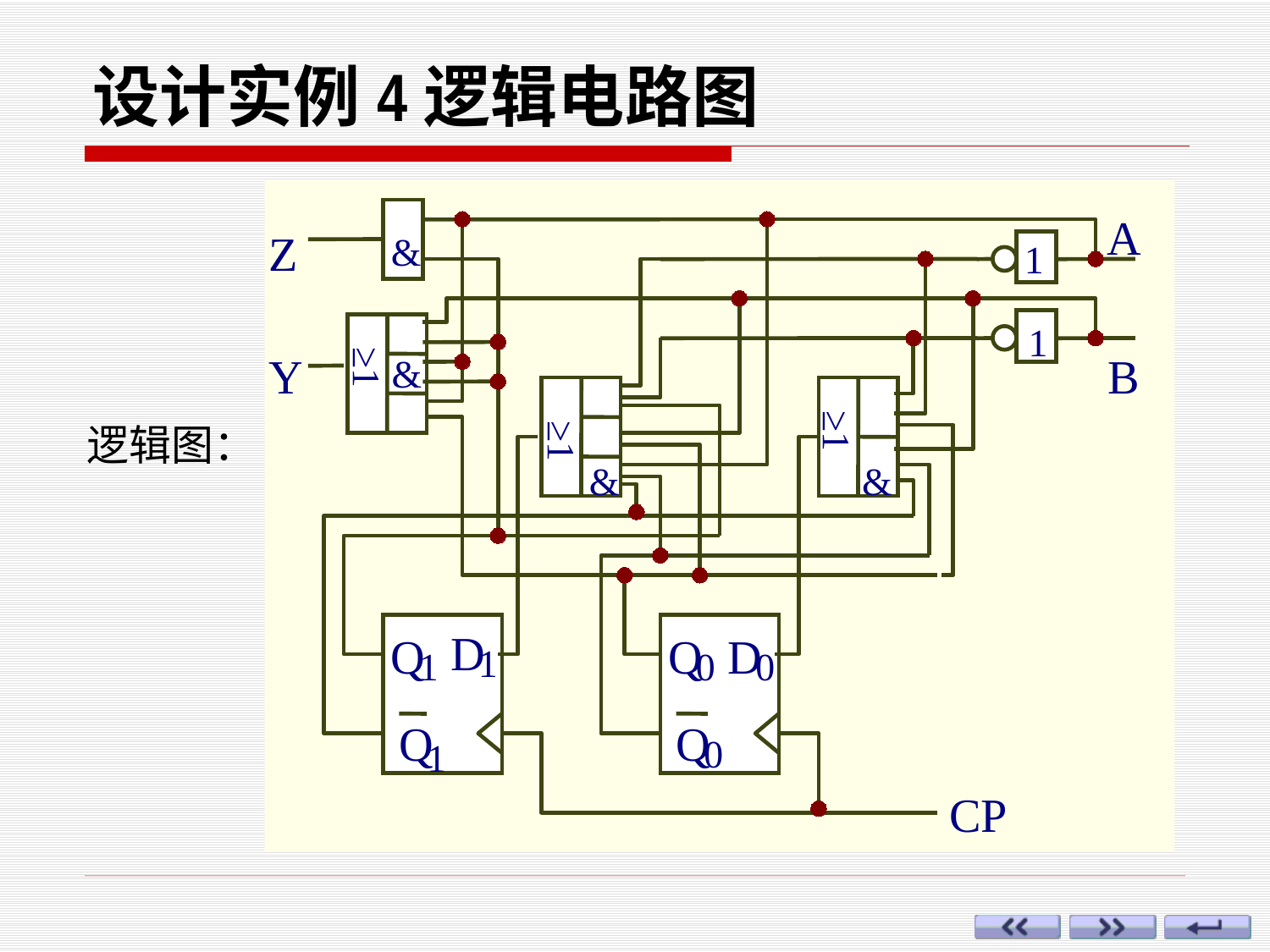

# 设计实例4逻辑电路图

A

Z
&

1

1

≥1
Y
B
&

≥1

≥1

&
&

D
Q
Q
D
1
1
0
0

Q

Q

0
1

CP

逻辑图：